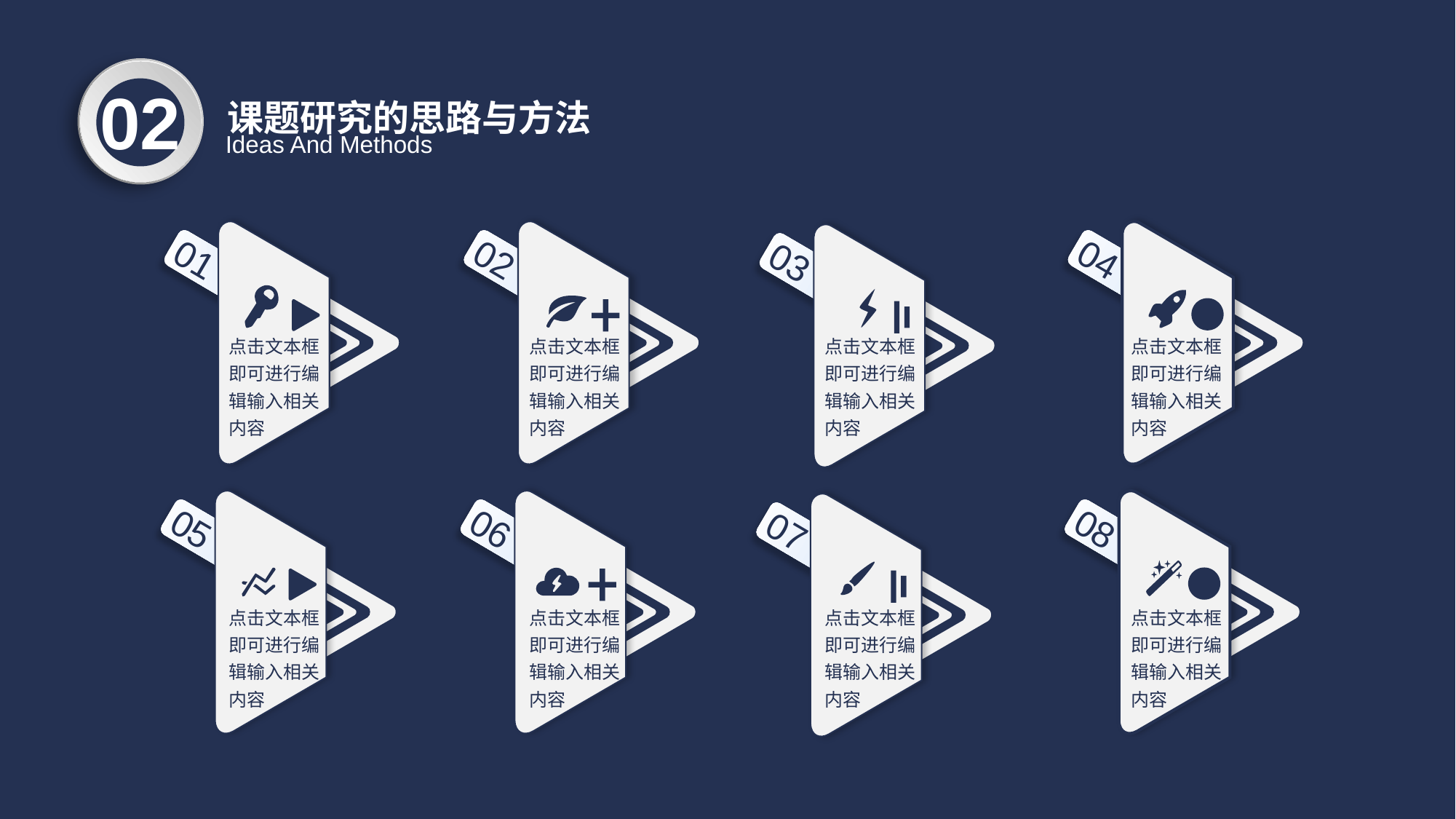

课题研究的思路与方法

02
Ideas And Methods
02
04
03
01

点击文本框即可进行编辑输入相关内容
点击文本框即可进行编辑输入相关内容
点击文本框即可进行编辑输入相关内容
点击文本框即可进行编辑输入相关内容
05
06
08
07

点击文本框即可进行编辑输入相关内容
点击文本框即可进行编辑输入相关内容
点击文本框即可进行编辑输入相关内容
点击文本框即可进行编辑输入相关内容